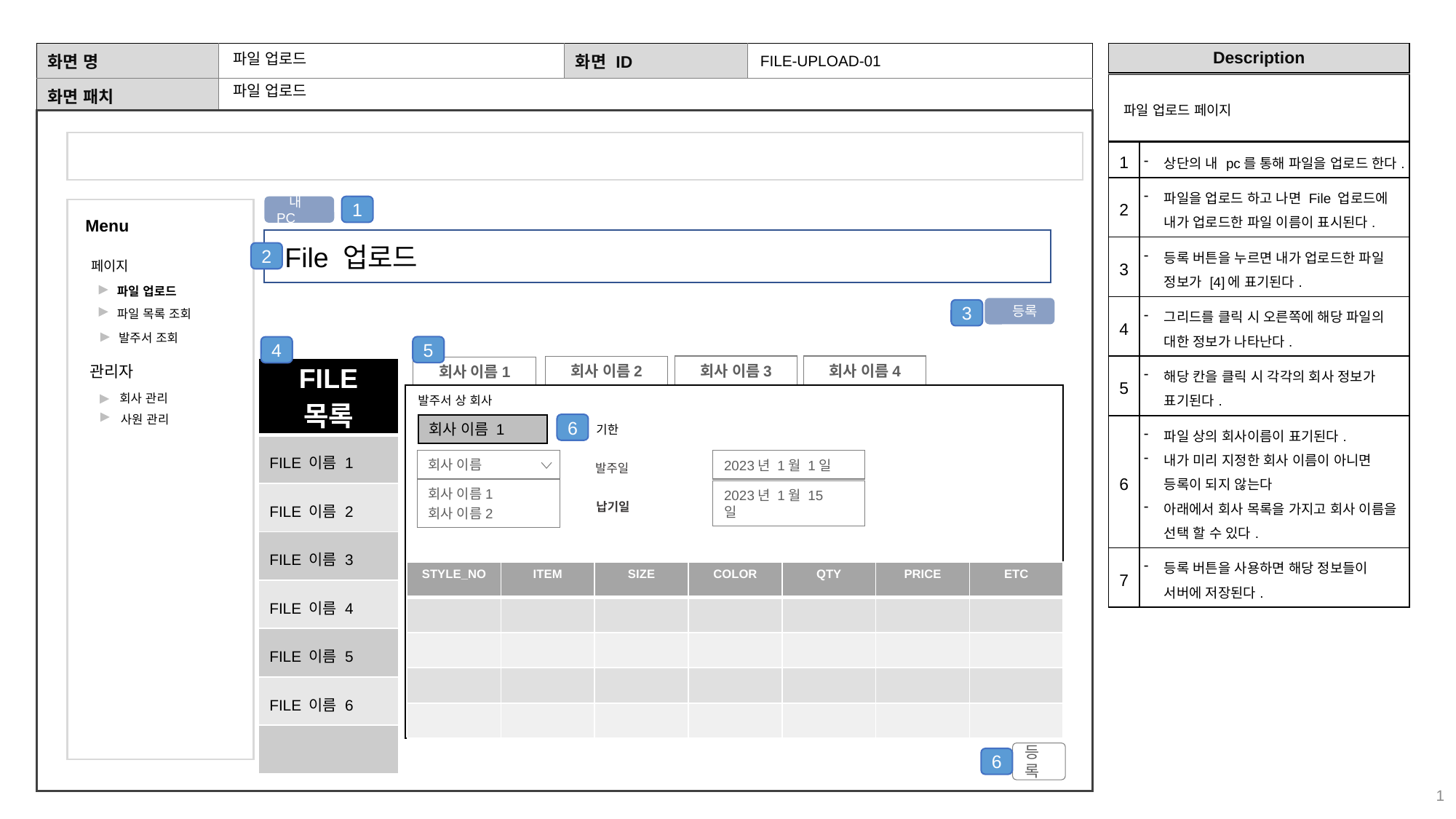

FILE-UPLOAD-01
파일 업로드
파일 업로드 페이지
파일 업로드

| 1 | 상단의 내 pc를 통해 파일을 업로드 한다. |
| --- | --- |
| 2 | 파일을 업로드 하고 나면 File 업로드에 내가 업로드한 파일 이름이 표시된다. |
| 3 | 등록 버튼을 누르면 내가 업로드한 파일 정보가 [4]에 표기된다. |
| 4 | 그리드를 클릭 시 오른쪽에 해당 파일의 대한 정보가 나타난다. |
| 5 | 해당 칸을 클릭 시 각각의 회사 정보가 표기된다. |
| 6 | 파일 상의 회사이름이 표기된다. 내가 미리 지정한 회사 이름이 아니면 등록이 되지 않는다 아래에서 회사 목록을 가지고 회사 이름을 선택 할 수 있다. |
| 7 | 등록 버튼을 사용하면 해당 정보들이 서버에 저장된다. |
   내 PC
1

Menu

File 업로드
2

페이지
파일 업로드

파일 목록 조회

    등록
3
발주서 조회

5
4
회사 이름4
회사 이름3
회사 이름2
회사 이름1
관리자
| FILE 목록 |
| --- |
| FILE 이름 1 |
| FILE 이름 2 |
| FILE 이름 3 |
| FILE 이름 4 |
| FILE 이름 5 |
| FILE 이름 6 |
|  |

회사 관리
발주서 상 회사
회사 이름 1

사원 관리

6
기한
발주일
회사 이름
2023년 1월 1일

회사 이름1
회사 이름2
납기일
2023년 1월 15일
| STYLE\_NO | ITEM | SIZE | COLOR | QTY | PRICE | ETC |
| --- | --- | --- | --- | --- | --- | --- |
|  |  |  |  |  |  |  |
|  |  |  |  |  |  |  |
|  |  |  |  |  |  |  |
|  |  |  |  |  |  |  |
등록
6
1